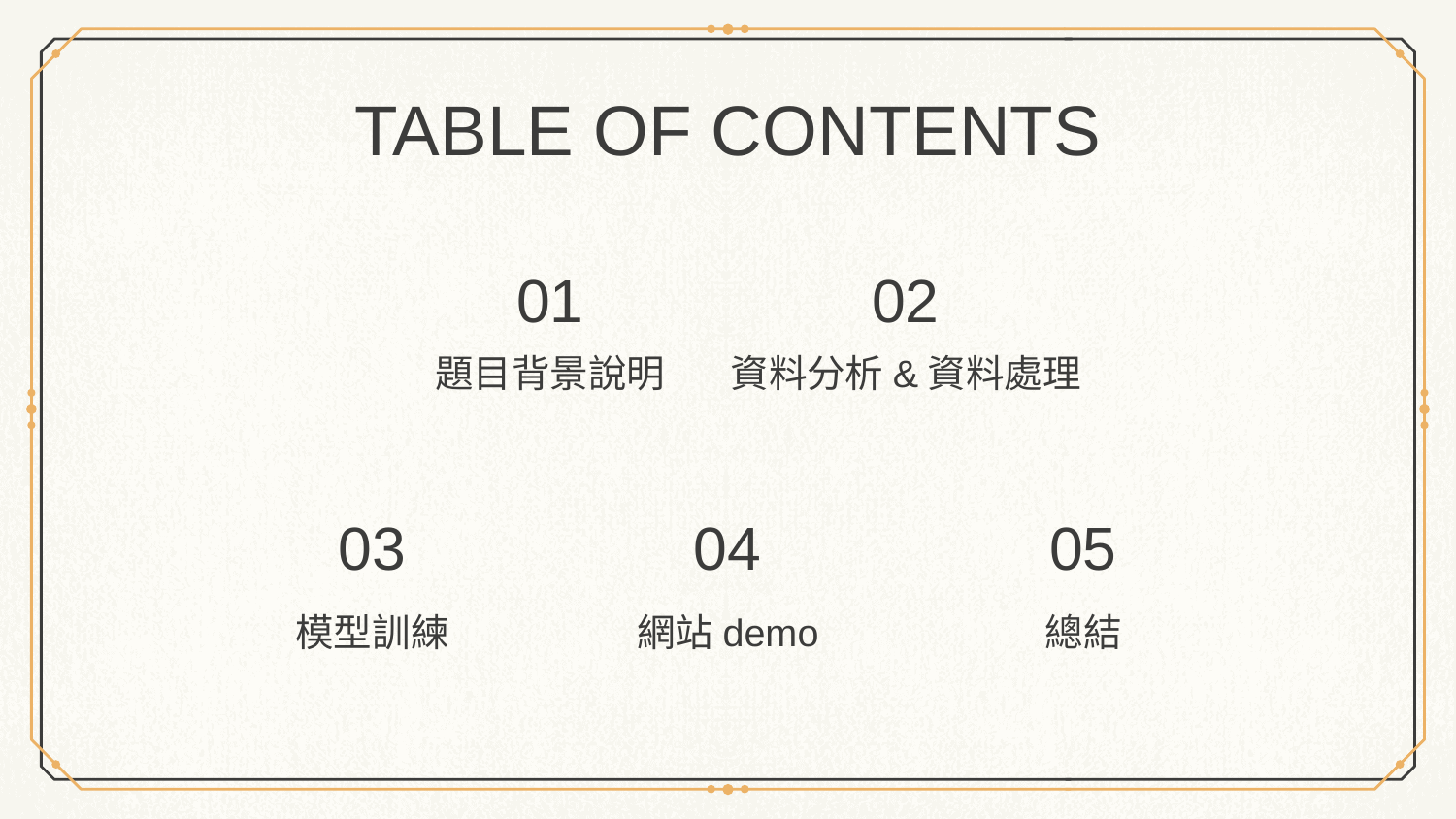

# TABLE OF CONTENTS

01
02
題目背景說明
資料分析&資料處理
05
03
04
模型訓練
網站demo
總結